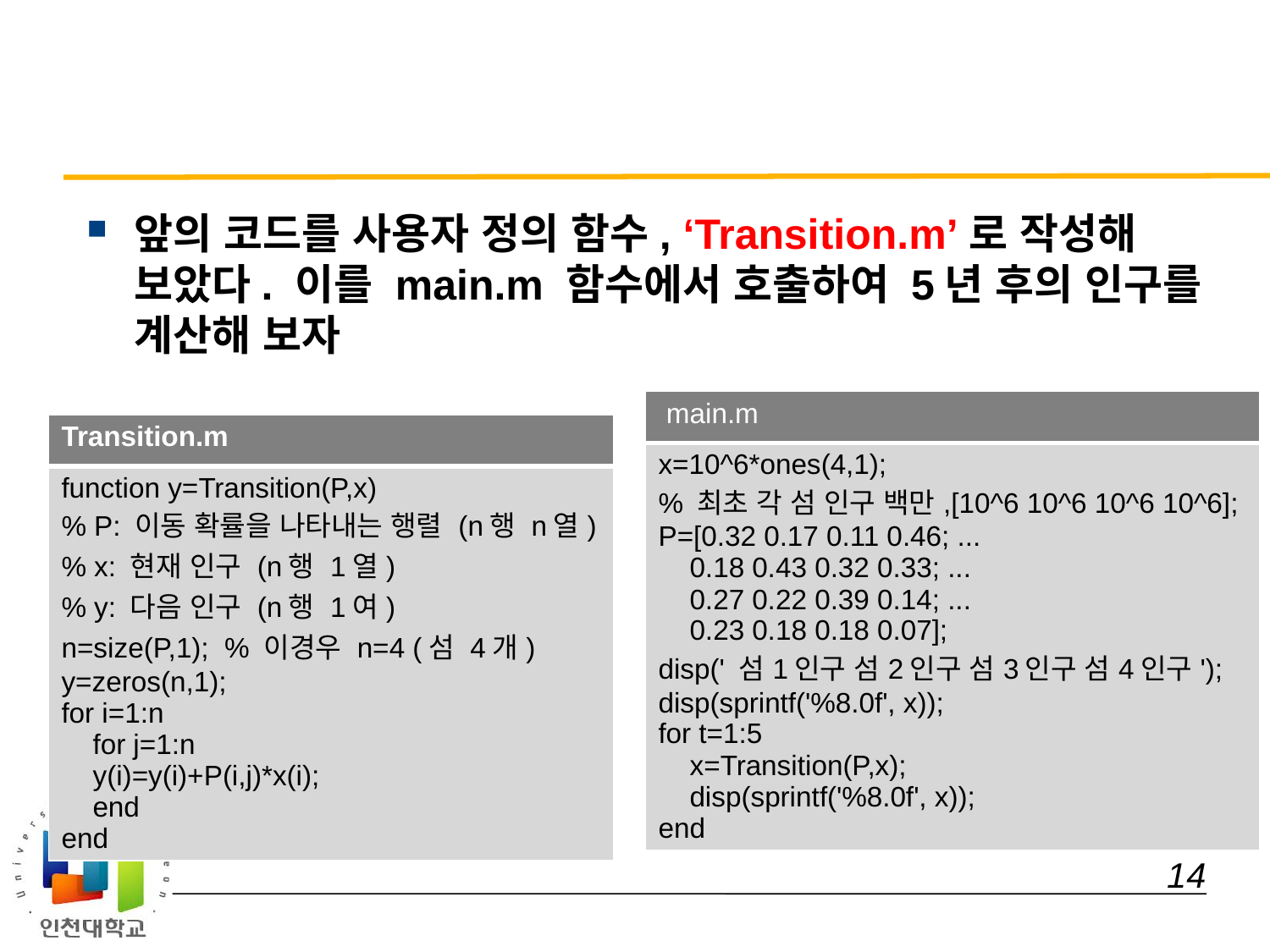

#
앞의 코드를 사용자 정의 함수, ‘Transition.m’로 작성해 보았다. 이를 main.m 함수에서 호출하여 5년 후의 인구를 계산해 보자

| main.m |
| --- |
| x=10^6\*ones(4,1); % 최초 각 섬 인구 백만,[10^6 10^6 10^6 10^6]; P=[0.32 0.17 0.11 0.46; ... 0.18 0.43 0.32 0.33; ... 0.27 0.22 0.39 0.14; ... 0.23 0.18 0.18 0.07]; disp(' 섬1인구 섬2인구 섬3인구 섬4인구'); disp(sprintf('%8.0f', x)); for t=1:5 x=Transition(P,x); disp(sprintf('%8.0f', x)); end |
| Transition.m |
| --- |
| function y=Transition(P,x) % P: 이동 확률을 나타내는 행렬 (n행 n열) % x: 현재 인구 (n행 1열) % y: 다음 인구 (n행 1여) n=size(P,1); % 이경우 n=4 (섬 4개) y=zeros(n,1); for i=1:n for j=1:n y(i)=y(i)+P(i,j)\*x(i); end end |
 14